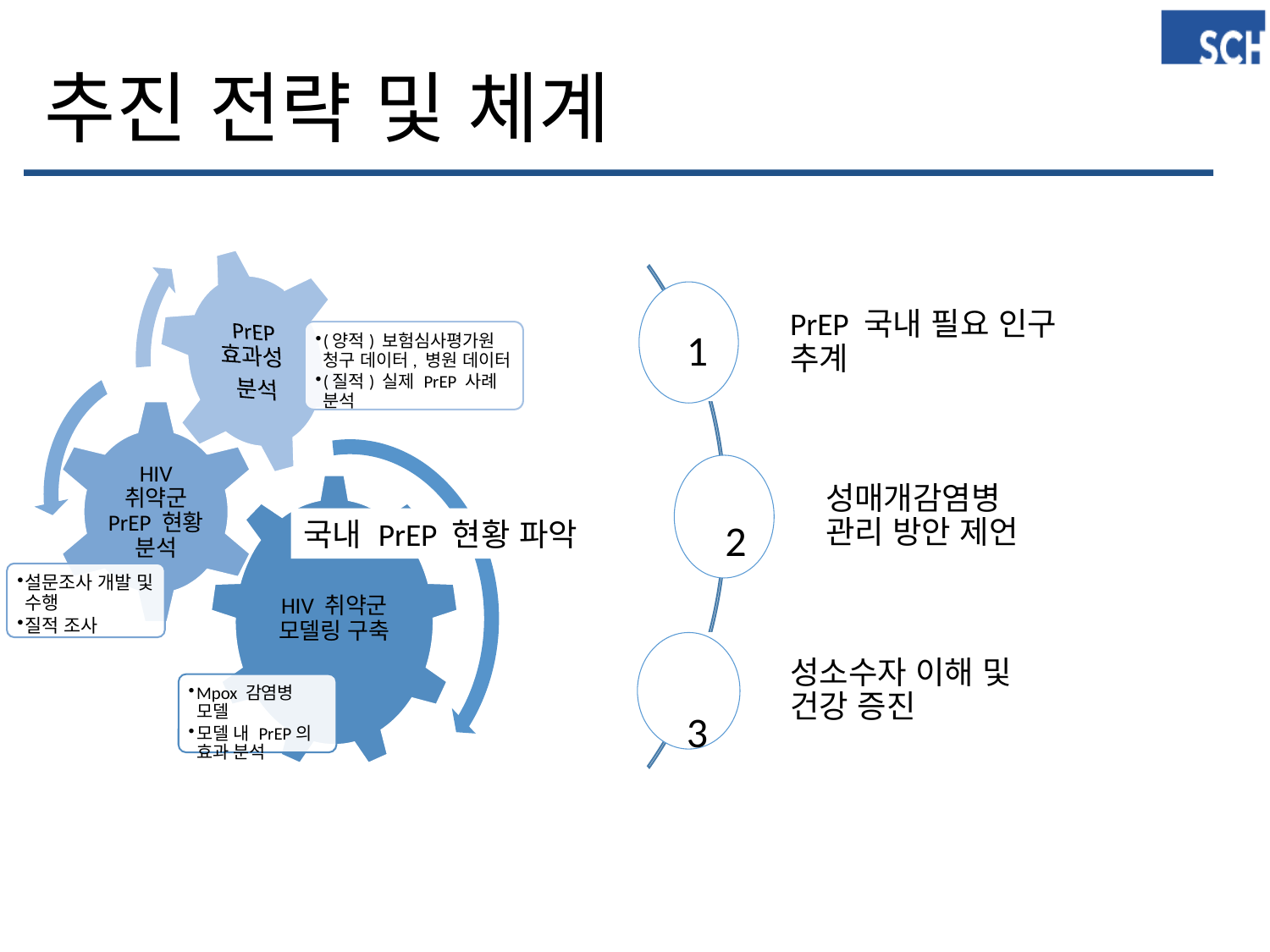

# 추진 전략 및 체계
HIV 취약군 모델링 구축
Mpox 감염병 모델
모델 내 PrEP의 효과 분석
HIV 취약군 PrEP 현황 분석
설문조사 개발 및 수행
질적 조사
PrEP 효과성
분석
(양적) 보험심사평가원 청구 데이터, 병원 데이터
(질적) 실제 PrEP 사례 분석
PrEP 국내 필요 인구 추계
성매개감염병 관리 방안 제언
성소수자 이해 및 건강 증진
1
2
3
국내 PrEP 현황 파악